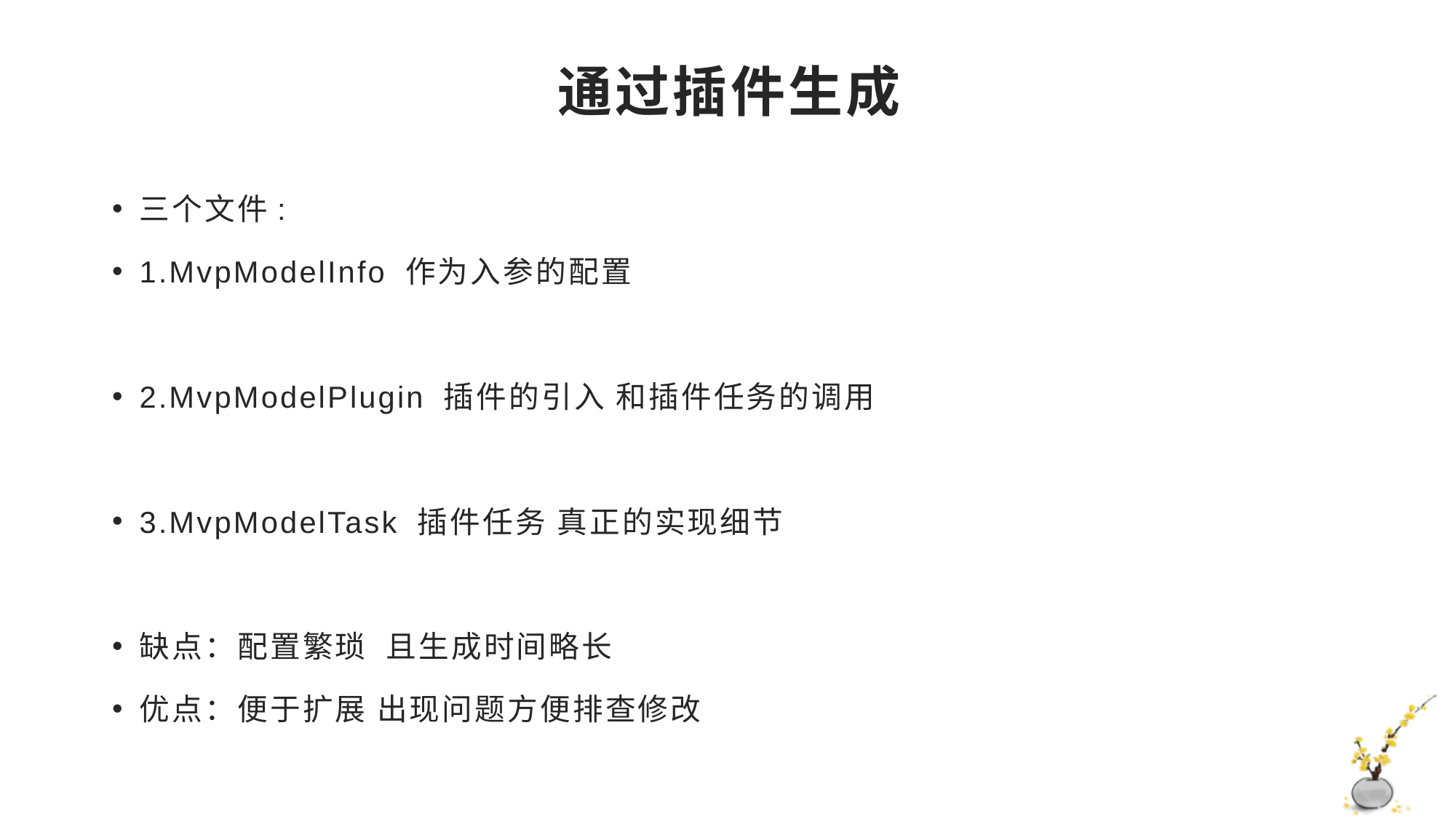

# 通过插件生成
三个文件:
1.MvpModelInfo 作为入参的配置

2.MvpModelPlugin 插件的引入 和插件任务的调用

3.MvpModelTask 插件任务 真正的实现细节

缺点：配置繁琐  且生成时间略长
优点：便于扩展 出现问题方便排查修改